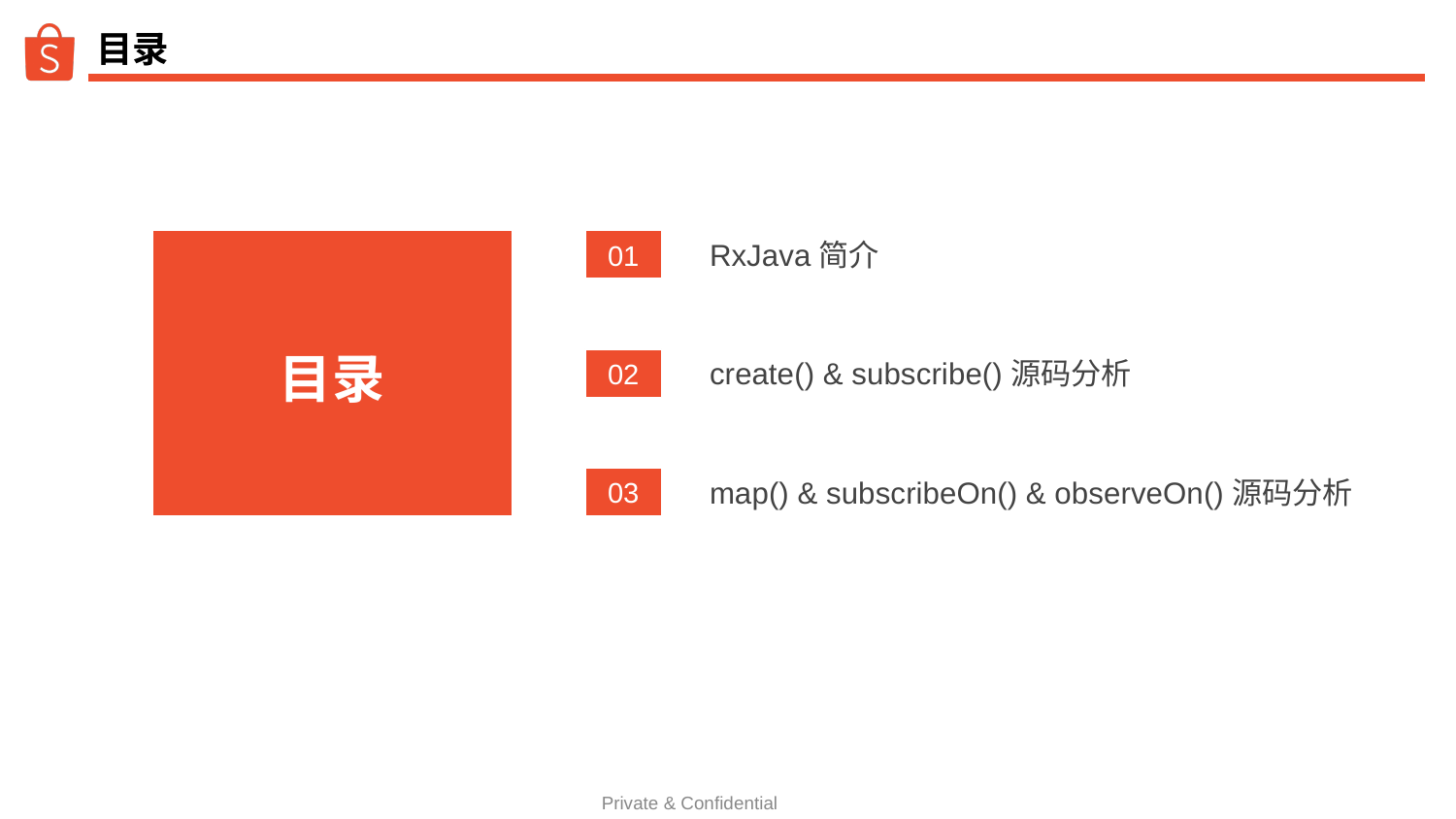

# 目录
RxJava简介

 01
目录

create() & subscribe()源码分析
 02
简介
map() & subscribeOn() & observeOn()源码分析
 03
Private & Confidential